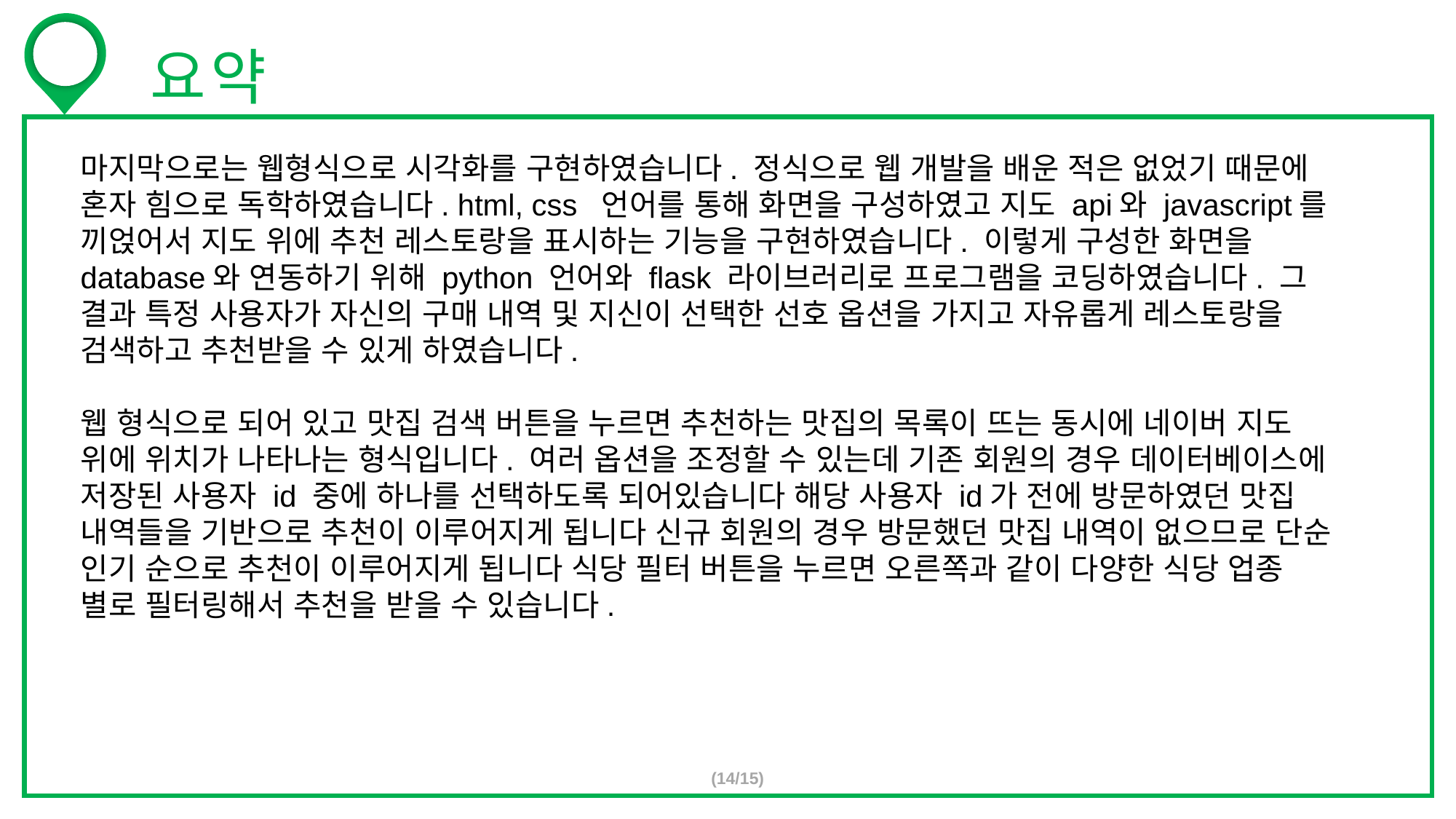

요약

마지막으로는 웹형식으로 시각화를 구현하였습니다. 정식으로 웹 개발을 배운 적은 없었기 때문에 혼자 힘으로 독학하였습니다. html, css  언어를 통해 화면을 구성하였고 지도 api와 javascript를 끼얹어서 지도 위에 추천 레스토랑을 표시하는 기능을 구현하였습니다. 이렇게 구성한 화면을 database와 연동하기 위해 python 언어와 flask 라이브러리로 프로그램을 코딩하였습니다. 그 결과 특정 사용자가 자신의 구매 내역 및 지신이 선택한 선호 옵션을 가지고 자유롭게 레스토랑을 검색하고 추천받을 수 있게 하였습니다.

웹 형식으로 되어 있고 맛집 검색 버튼을 누르면 추천하는 맛집의 목록이 뜨는 동시에 네이버 지도 위에 위치가 나타나는 형식입니다. 여러 옵션을 조정할 수 있는데 기존 회원의 경우 데이터베이스에 저장된 사용자 id 중에 하나를 선택하도록 되어있습니다 해당 사용자 id가 전에 방문하였던 맛집 내역들을 기반으로 추천이 이루어지게 됩니다 신규 회원의 경우 방문했던 맛집 내역이 없으므로 단순 인기 순으로 추천이 이루어지게 됩니다 식당 필터 버튼을 누르면 오른쪽과 같이 다양한 식당 업종 별로 필터링해서 추천을 받을 수 있습니다.

(14/15)